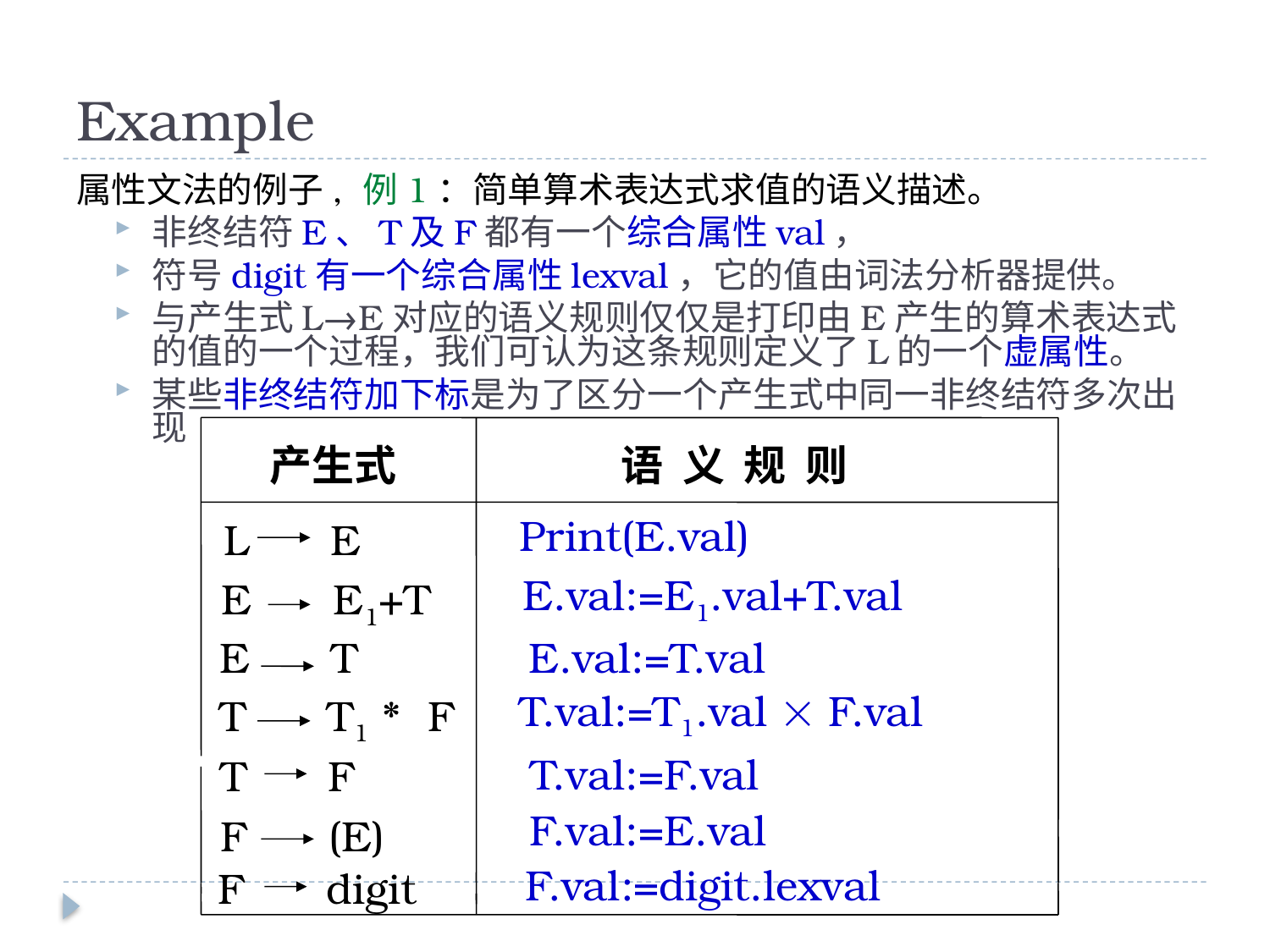

# Example
属性文法的例子, 例1：简单算术表达式求值的语义描述。
非终结符E、T及F都有一个综合属性val，
符号digit有一个综合属性lexval，它的值由词法分析器提供。
与产生式L→E对应的语义规则仅仅是打印由E产生的算术表达式的值的一个过程，我们可认为这条规则定义了L的一个虚属性。
某些非终结符加下标是为了区分一个产生式中同一非终结符多次出现

语  义  规  则
产生式
Print(E.val)

 L      E

    E.val:=E1.val+T.val
 E      E1+T

E      T
   E.val:=T.val

   T.val:=T1.val × F.val
 T      T1 *  F

  T.val:=F.val
T      F

 F.val:=E.val
F      (E)

 F.val:=digit.lexval
F      digit

13